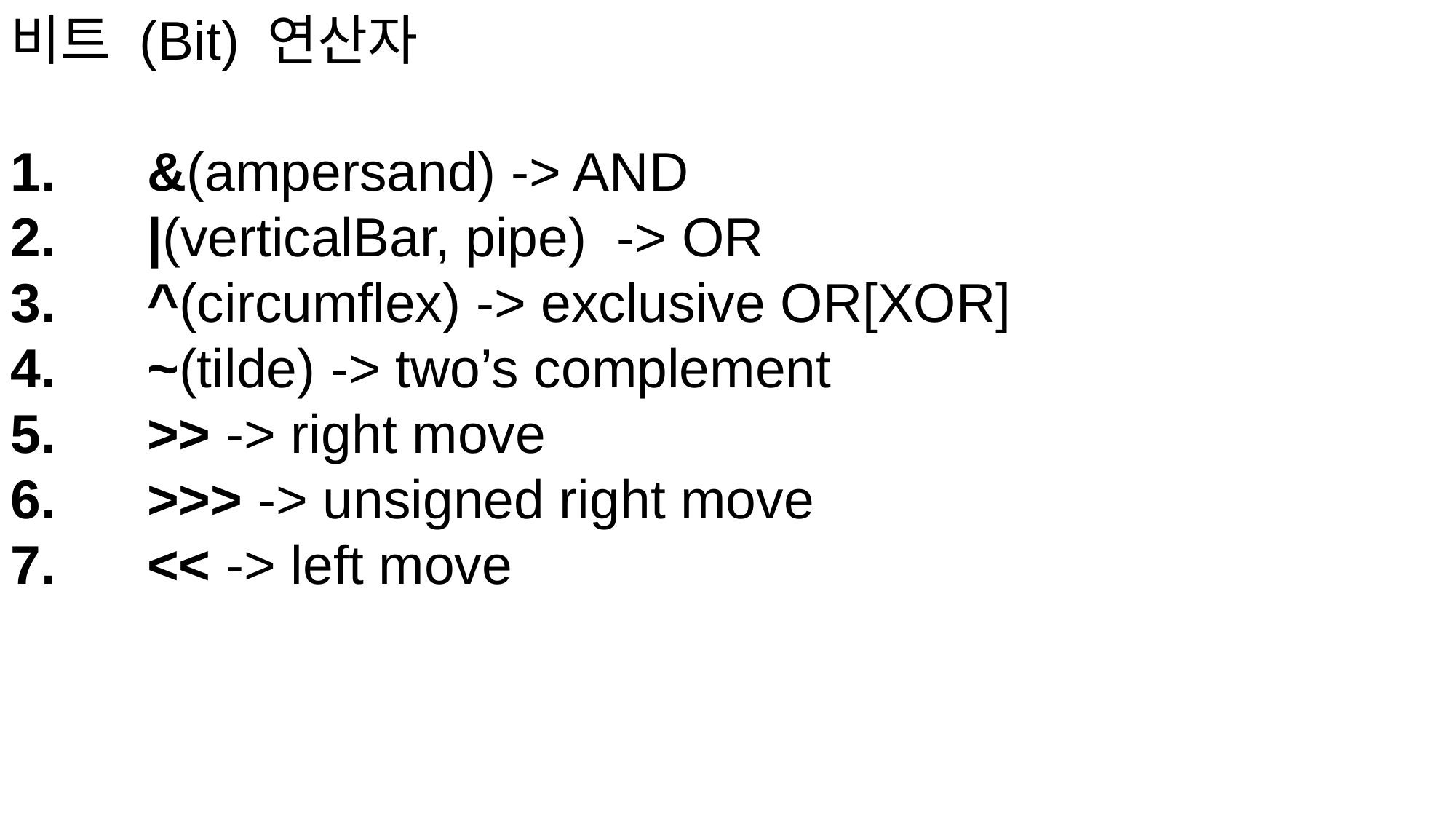

비트 (Bit) 연산자

&(ampersand) -> AND
|(verticalBar, pipe)  -> OR
^(circumflex) -> exclusive OR[XOR]
~(tilde) -> two’s complement
>> -> right move
>>> -> unsigned right move
<< -> left move